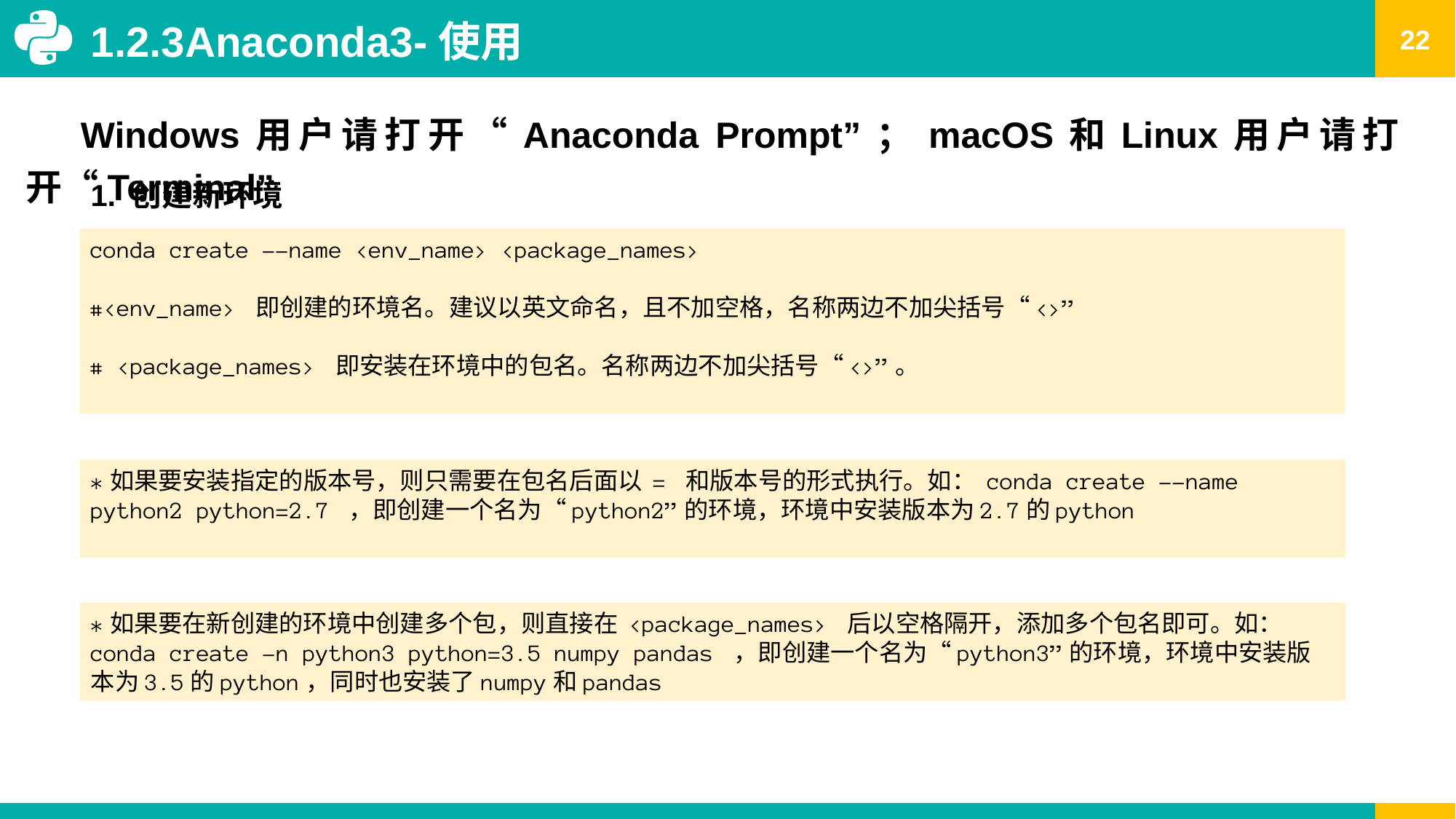

1.2.3Anaconda3-使用
Windows用户请打开“Anaconda Prompt”；macOS和Linux用户请打开“Terminal”
1. 创建新环境
conda create --name <env_name> <package_names>

#<env_name> 即创建的环境名。建议以英文命名，且不加空格，名称两边不加尖括号“<>”

# <package_names> 即安装在环境中的包名。名称两边不加尖括号“<>”。

*如果要安装指定的版本号，则只需要在包名后面以 = 和版本号的形式执行。如： conda create --name python2 python=2.7 ，即创建一个名为“python2”的环境，环境中安装版本为2.7的python

*如果要在新创建的环境中创建多个包，则直接在 <package_names> 后以空格隔开，添加多个包名即可。如： conda create -n python3 python=3.5 numpy pandas ，即创建一个名为“python3”的环境，环境中安装版本为3.5的python，同时也安装了numpy和pandas
Signature